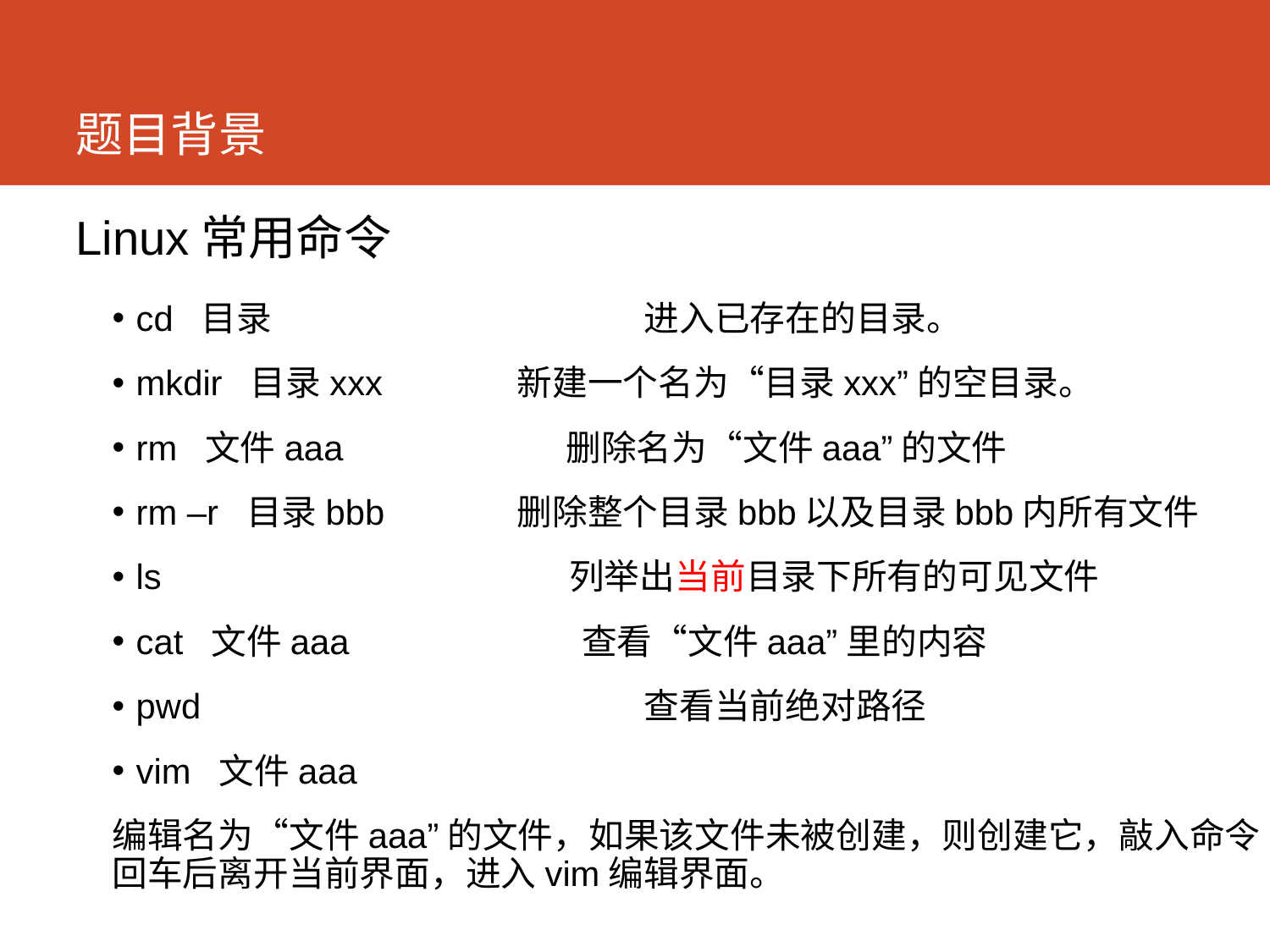

# 题目背景
Linux常用命令
cd  目录	                    	进入已存在的目录。
mkdir  目录xxx             	新建一个名为“目录xxx”的空目录。
rm  文件aaa                      删除名为“文件aaa”的文件
rm –r  目录bbb             	删除整个目录bbb以及目录bbb内所有文件
ls                                         列举出当前目录下所有的可见文件
cat  文件aaa                       查看“文件aaa”里的内容
pwd  			 	查看当前绝对路径
vim  文件aaa
编辑名为“文件aaa”的文件，如果该文件未被创建，则创建它，敲入命令回车后离开当前界面，进入vim编辑界面。